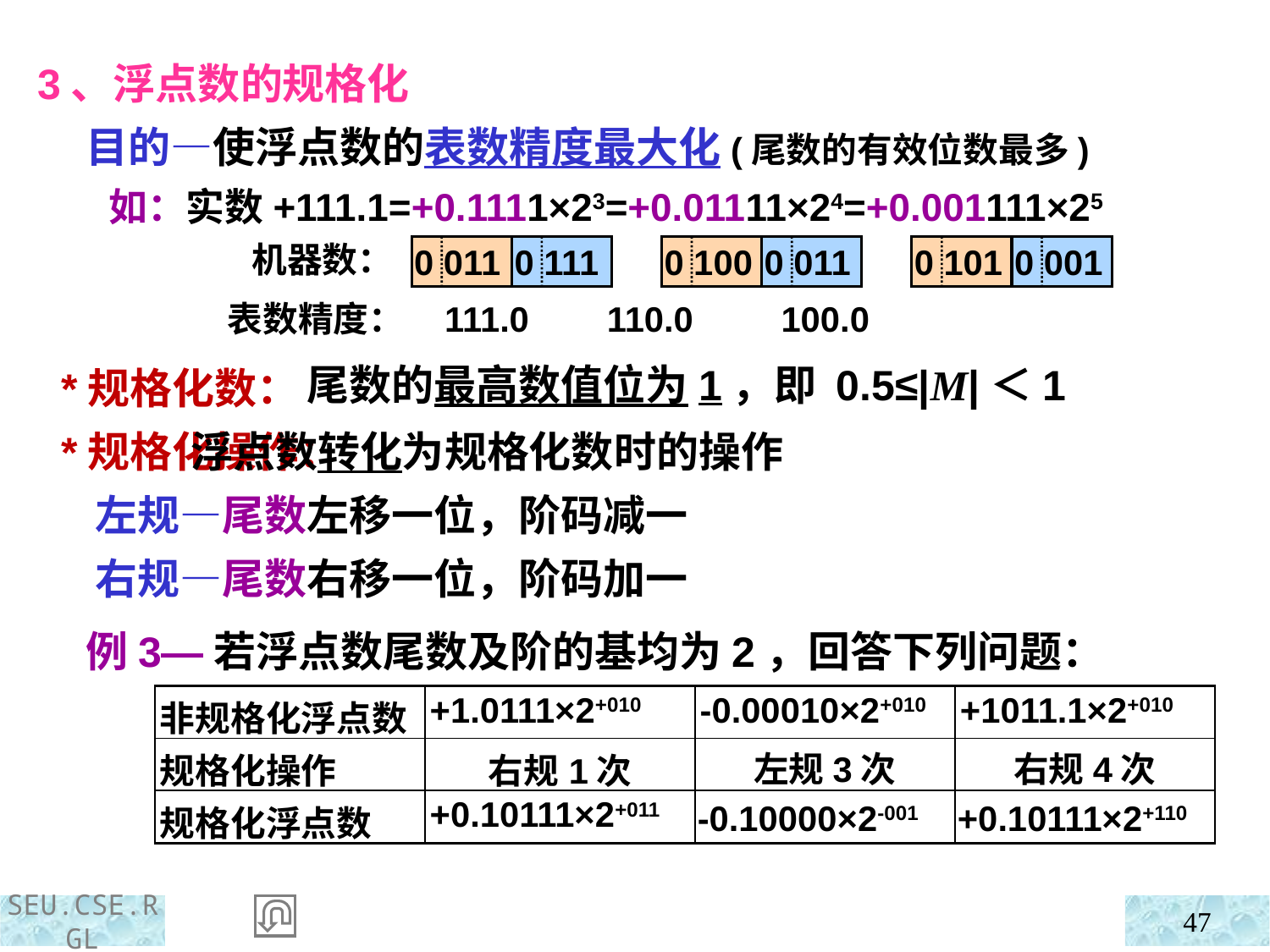

3、浮点数的规格化
    目的—使浮点数的表数精度最大化(尾数的有效位数最多)

  *规格化数：
  *规格化操作：
       如：实数+111.1=+0.1111×23=+0.01111×24=+0.001111×25
  机器数：
表数精度：    111.0        110.0         100.0
0 011

0 111

0 100

0 011

0 101

0 001

尾数的最高数值位为1，即 0.5≤|M|＜1
               浮点数转化为规格化数时的操作
     左规—尾数左移一位，阶码减一
     右规—尾数右移一位，阶码加一
    例3—若浮点数尾数及阶的基均为2，回答下列问题：
| 非规格化浮点数 | +1.0111×2+010 | -0.00010×2+010 | +1011.1×2+010 |
| --- | --- | --- | --- |
| 规格化操作 | 右规1次 |  |  |
| 规格化浮点数 | +0.10111×2+011 |  |  |
左规3次
-0.10000×2-001
右规4次
+0.10111×2+110

47